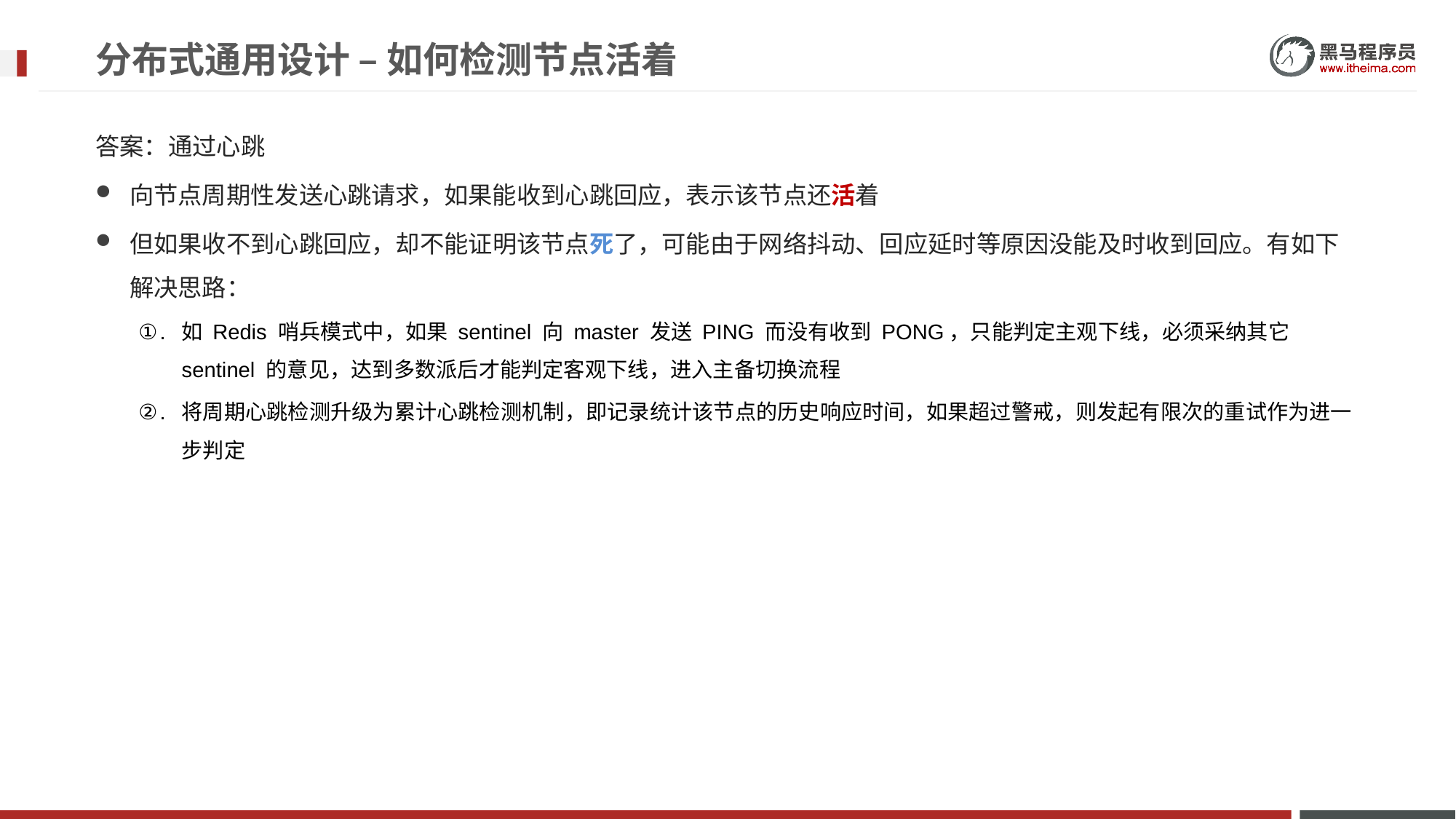

# 分布式通用设计 – 如何检测节点活着
答案：通过心跳
向节点周期性发送心跳请求，如果能收到心跳回应，表示该节点还活着
但如果收不到心跳回应，却不能证明该节点死了，可能由于网络抖动、回应延时等原因没能及时收到回应。有如下解决思路：
如 Redis 哨兵模式中，如果 sentinel 向 master 发送 PING 而没有收到 PONG，只能判定主观下线，必须采纳其它 sentinel 的意见，达到多数派后才能判定客观下线，进入主备切换流程
将周期心跳检测升级为累计心跳检测机制，即记录统计该节点的历史响应时间，如果超过警戒，则发起有限次的重试作为进一步判定